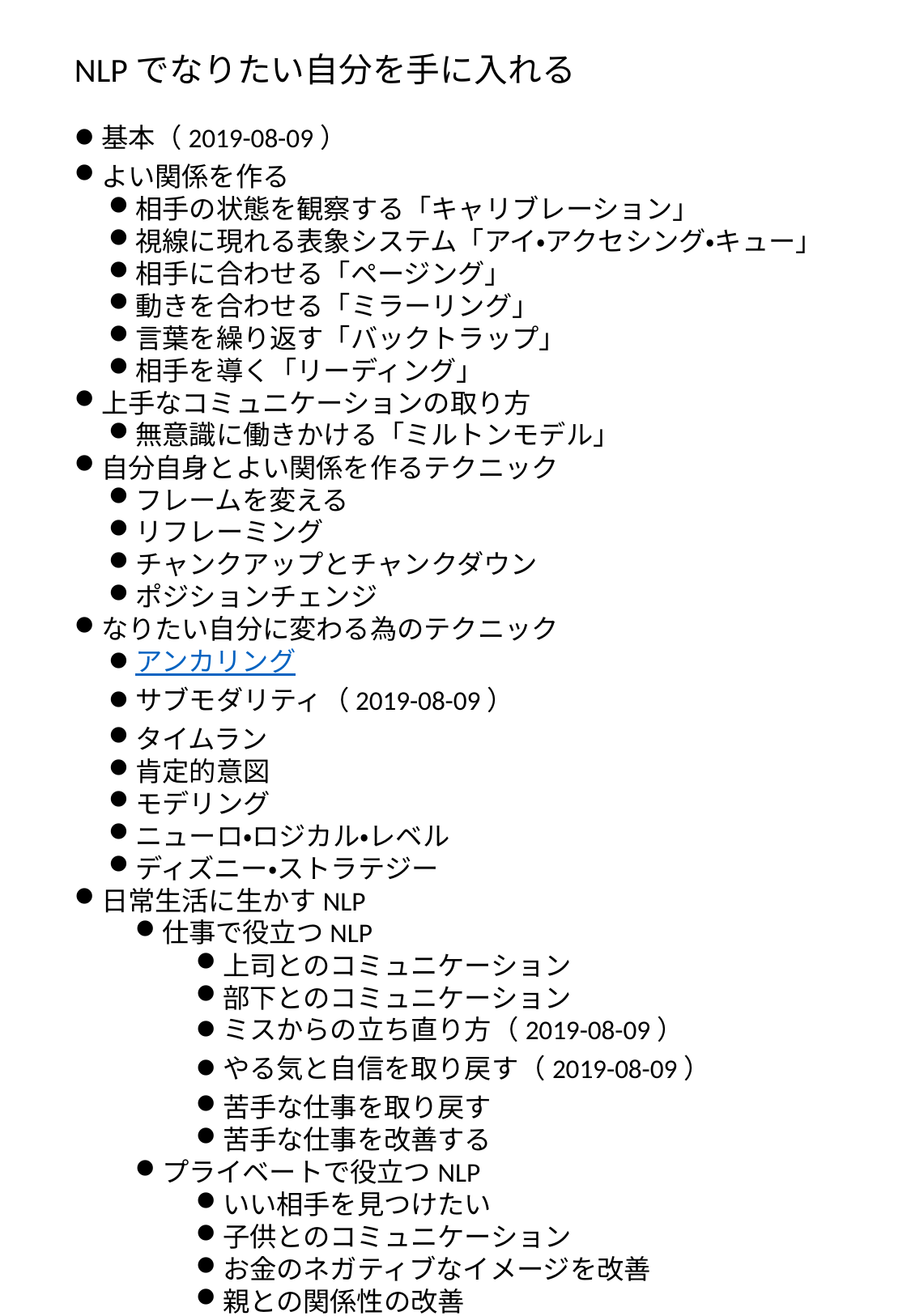

NLPでなりたい自分を手に入れる

基本（2019-08-09）
よい関係を作る
相手の状態を観察する「キャリブレーション」
視線に現れる表象システム「アイ・アクセシング・キュー」
相手に合わせる「ページング」
動きを合わせる「ミラーリング」
言葉を繰り返す「バックトラップ」
相手を導く「リーディング」
上手なコミュニケーションの取り方
無意識に働きかける「ミルトンモデル」
自分自身とよい関係を作るテクニック
フレームを変える
リフレーミング
チャンクアップとチャンクダウン
ポジションチェンジ
なりたい自分に変わる為のテクニック
アンカリング
サブモダリティ（2019-08-09）
タイムラン
肯定的意図
モデリング
ニューロ・ロジカル・レベル
ディズニー・ストラテジー
日常生活に生かすNLP
仕事で役立つNLP
上司とのコミュニケーション
部下とのコミュニケーション
ミスからの立ち直り方（2019-08-09）
やる気と自信を取り戻す（2019-08-09）
苦手な仕事を取り戻す
苦手な仕事を改善する
プライベートで役立つNLP
いい相手を見つけたい
子供とのコミュニケーション
お金のネガティブなイメージを改善
親との関係性の改善